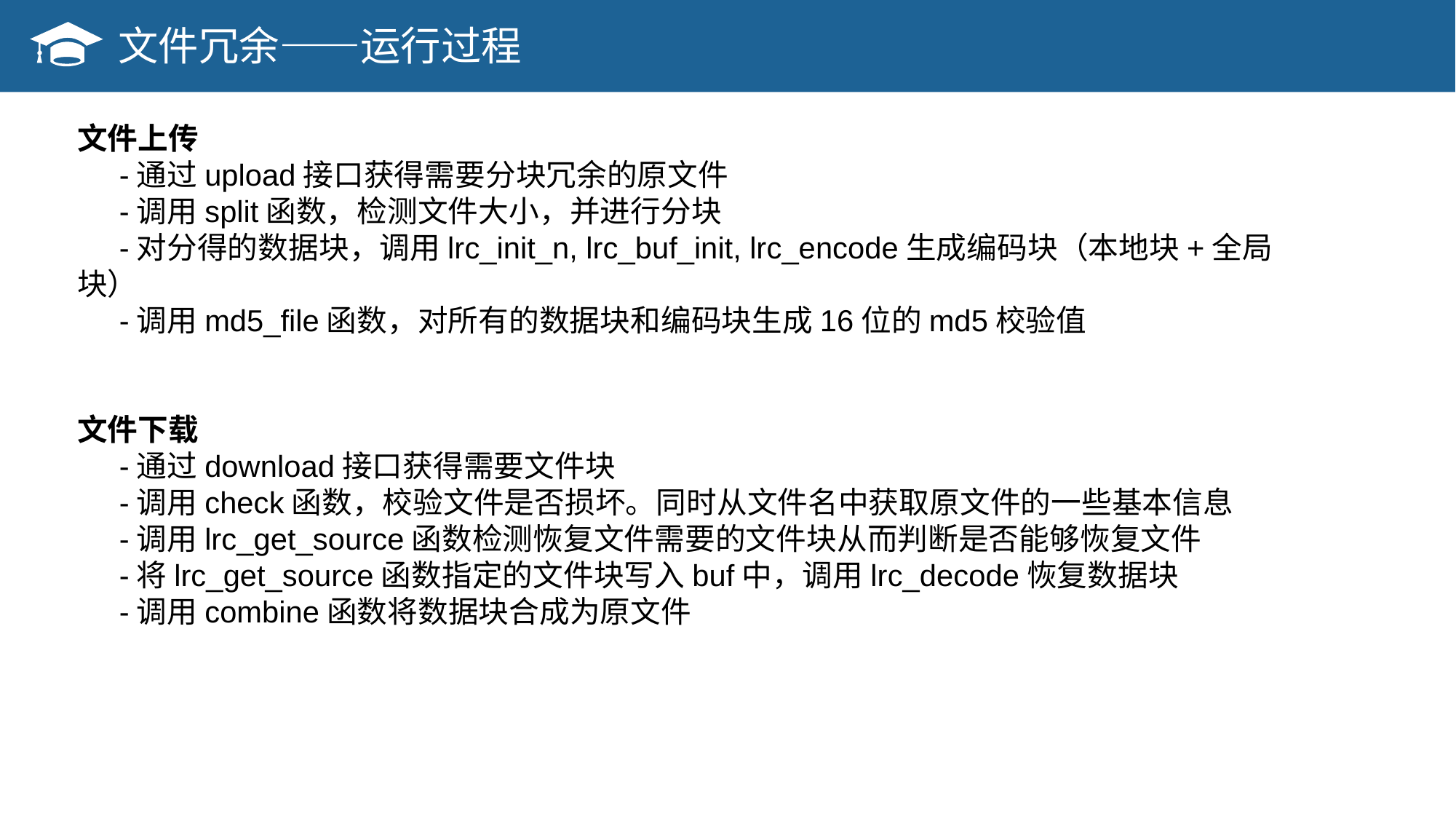

文件冗余——运行过程

文件上传
     -通过upload接口获得需要分块冗余的原文件
     -调用split函数，检测文件大小，并进行分块
     -对分得的数据块，调用lrc_init_n, lrc_buf_init, lrc_encode生成编码块（本地块+全局块）
     -调用md5_file函数，对所有的数据块和编码块生成16位的md5校验值

文件下载
     -通过download接口获得需要文件块
     -调用check函数，校验文件是否损坏。同时从文件名中获取原文件的一些基本信息
     -调用lrc_get_source函数检测恢复文件需要的文件块从而判断是否能够恢复文件
     -将lrc_get_source函数指定的文件块写入buf中，调用lrc_decode恢复数据块
     -调用combine函数将数据块合成为原文件